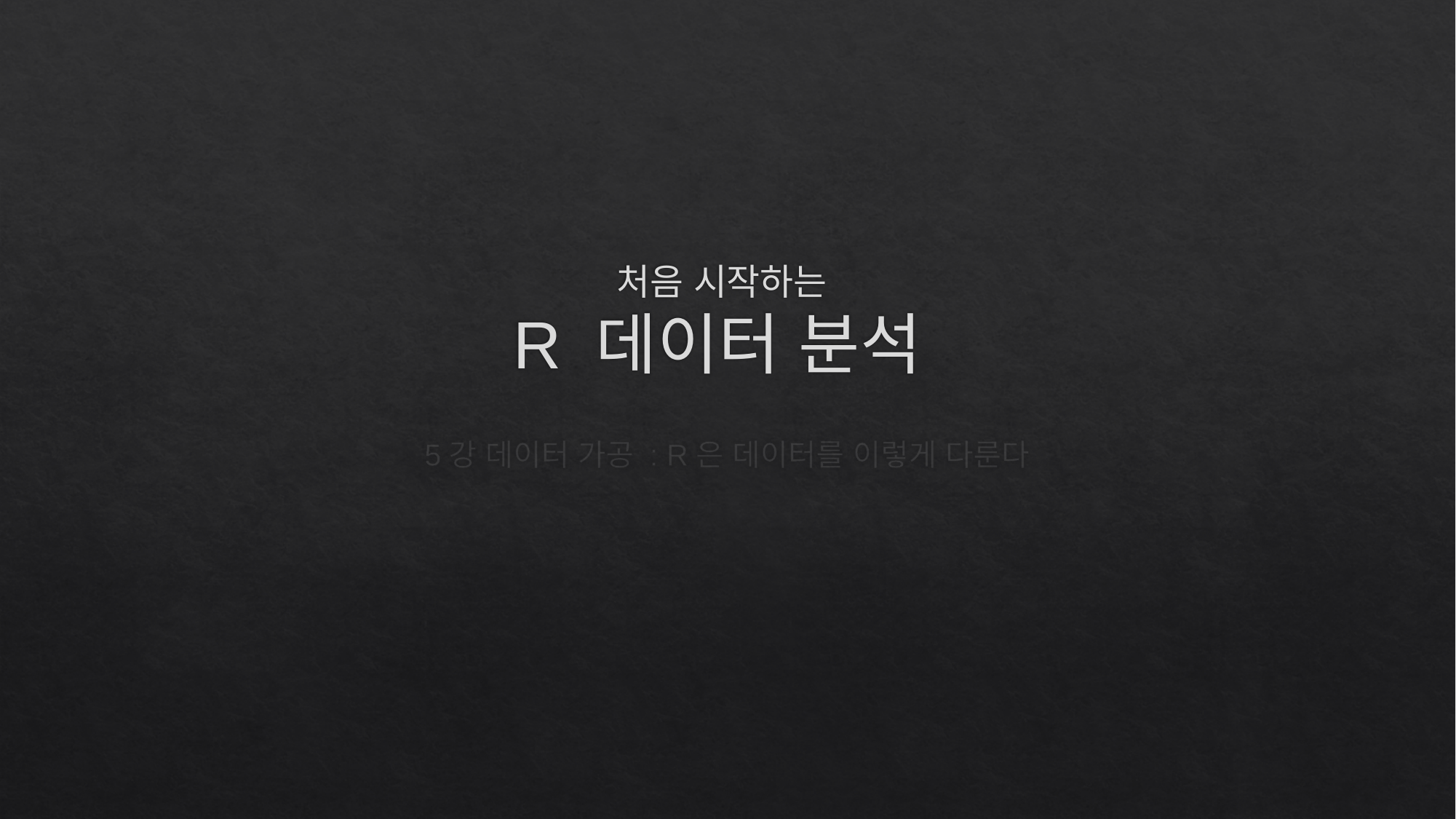

# 처음 시작하는 R 데이터 분석
5강 데이터 가공 : R은 데이터를 이렇게 다룬다